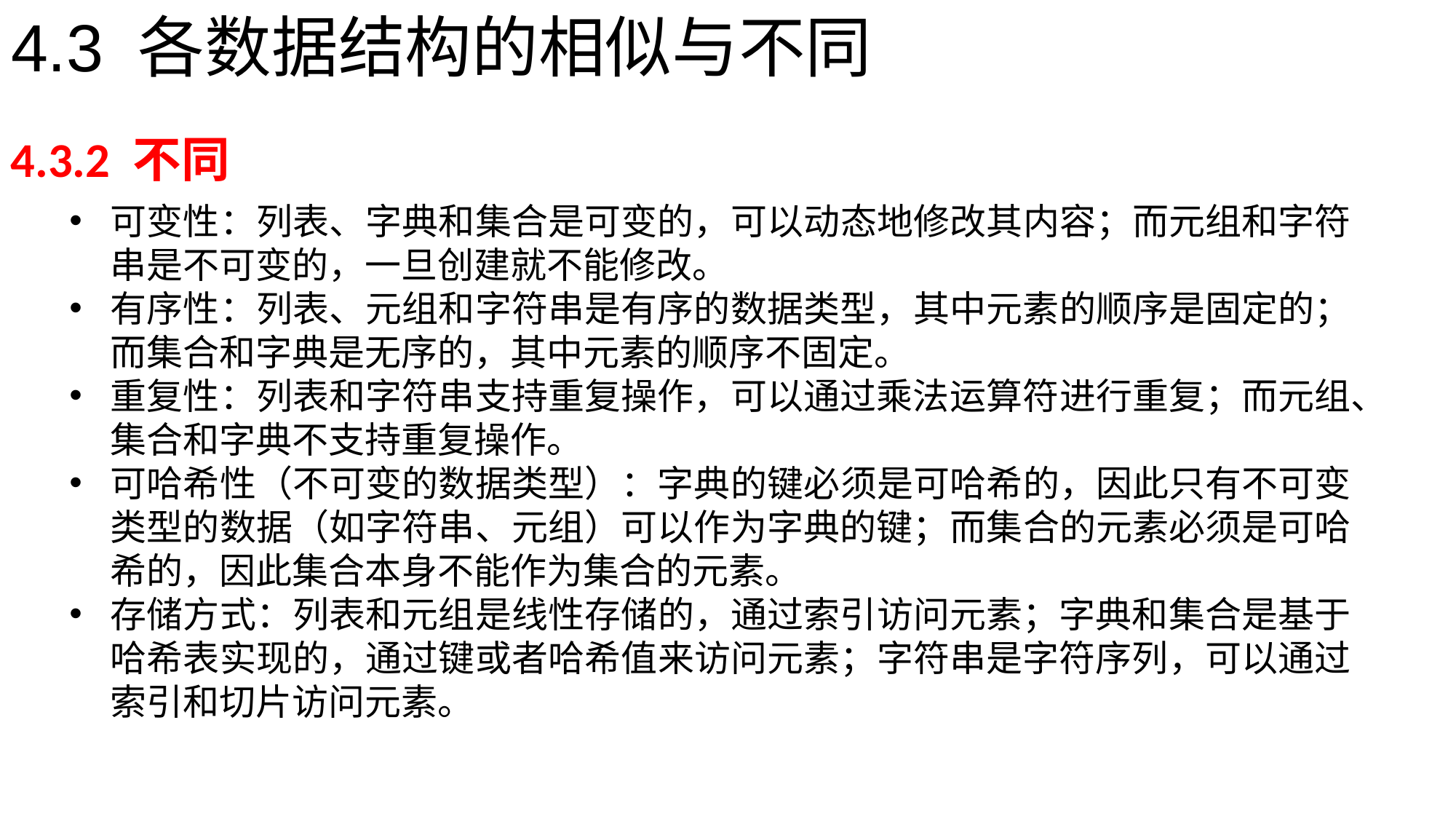

# 4.3 各数据结构的相似与不同
4.3.2 不同
可变性：列表、字典和集合是可变的，可以动态地修改其内容；而元组和字符串是不可变的，一旦创建就不能修改。
有序性：列表、元组和字符串是有序的数据类型，其中元素的顺序是固定的；而集合和字典是无序的，其中元素的顺序不固定。
重复性：列表和字符串支持重复操作，可以通过乘法运算符进行重复；而元组、集合和字典不支持重复操作。
可哈希性（不可变的数据类型）：字典的键必须是可哈希的，因此只有不可变类型的数据（如字符串、元组）可以作为字典的键；而集合的元素必须是可哈希的，因此集合本身不能作为集合的元素。
存储方式：列表和元组是线性存储的，通过索引访问元素；字典和集合是基于哈希表实现的，通过键或者哈希值来访问元素；字符串是字符序列，可以通过索引和切片访问元素。